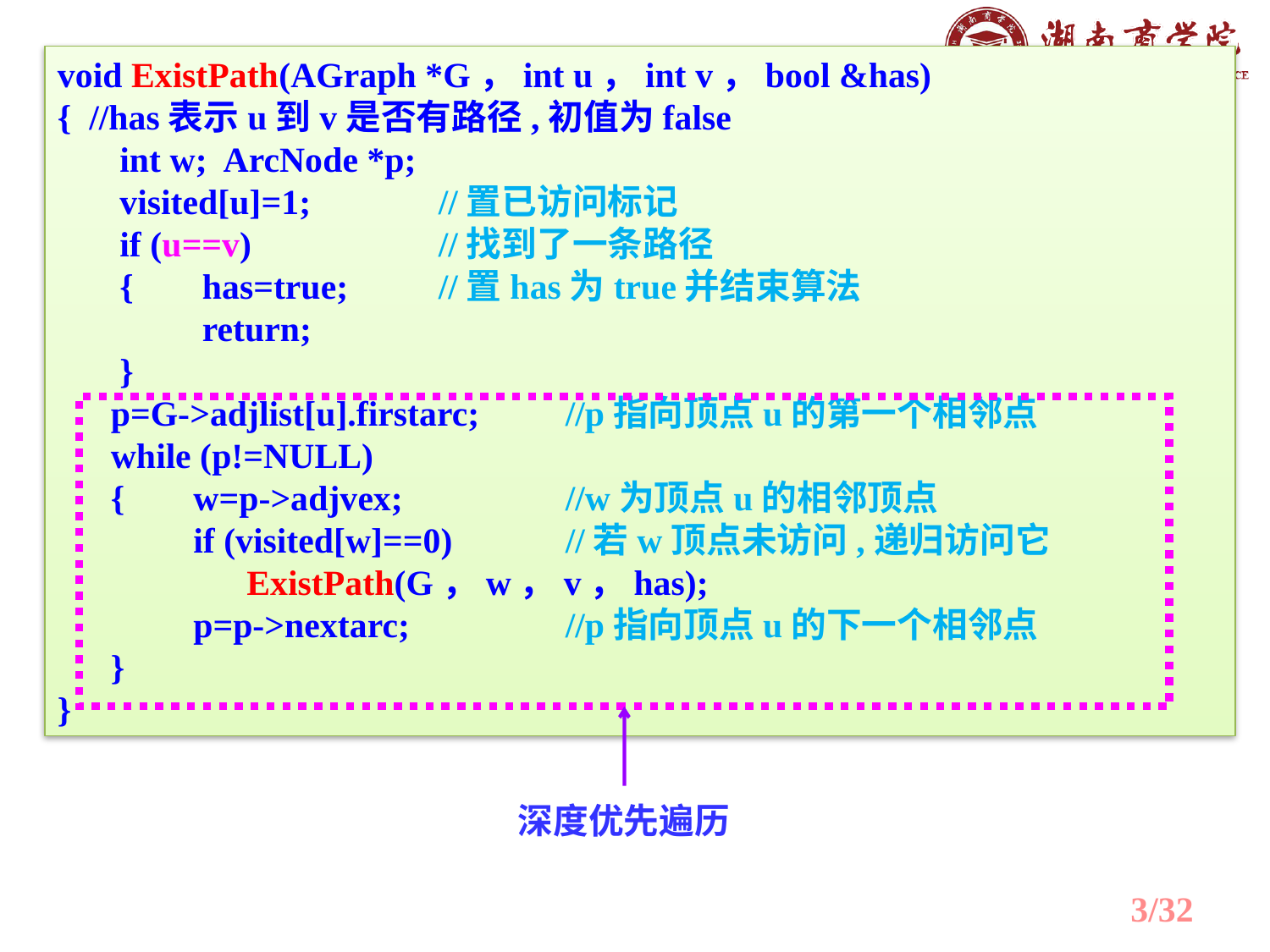

void ExistPath(AGraph *G，int u，int v，bool &has)
{  //has表示u到v是否有路径,初值为false
       int w;  ArcNode *p;
       visited[u]=1;		//置已访问标记
       if (u==v)		//找到了一条路径
       {	  has=true;	//置has为true并结束算法
	  return;
       }
      p=G->adjlist[u].firstarc;	//p指向顶点u的第一个相邻点
      while (p!=NULL)
      {	 w=p->adjvex;		//w为顶点u的相邻顶点
	 if (visited[w]==0)	//若w顶点未访问,递归访问它
	       ExistPath(G，w，v，has);
	 p=p->nextarc;	      	//p指向顶点u的下一个相邻点
      }
}

深度优先遍历
3/32